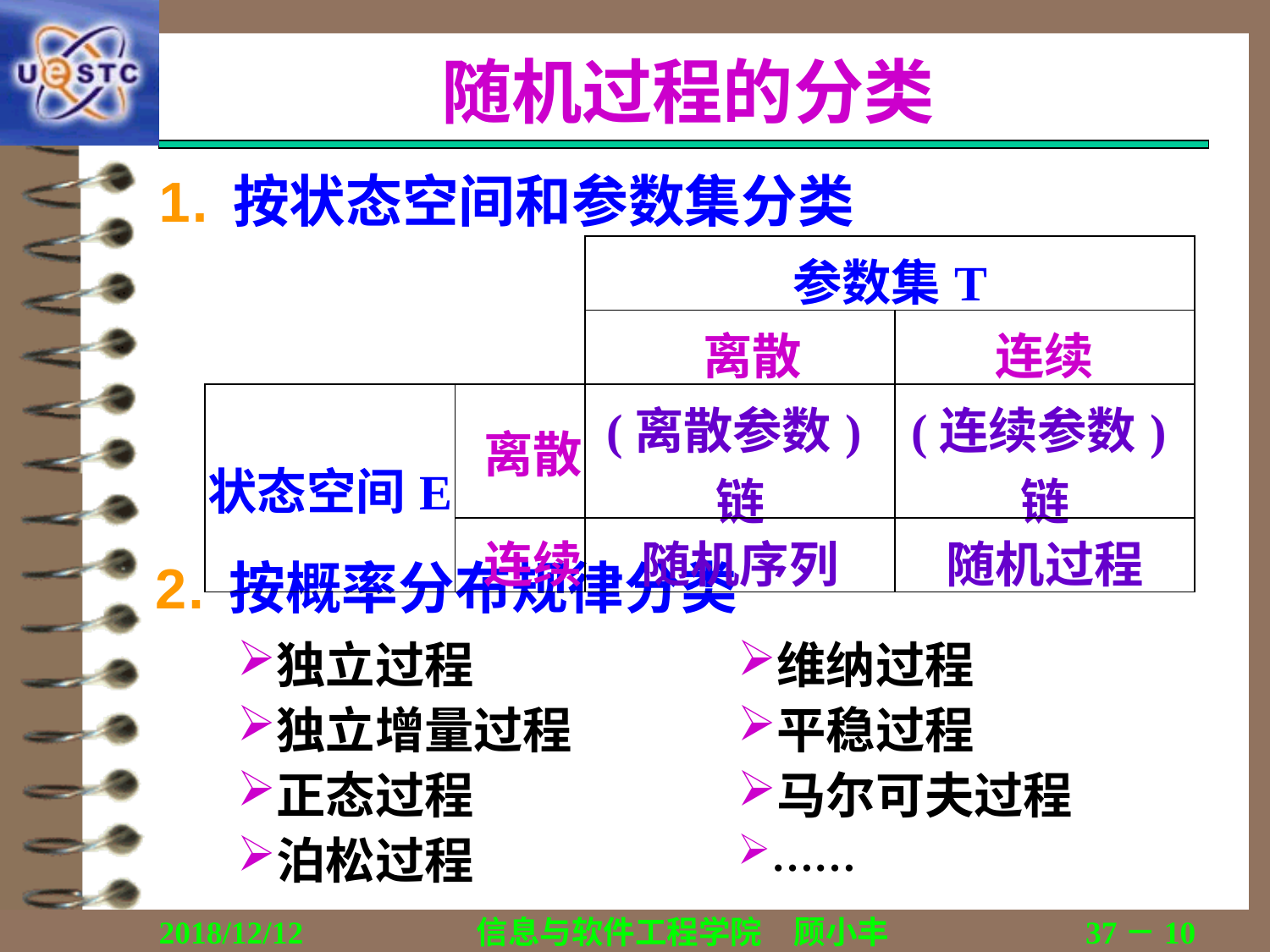

# 随机过程的分类
按状态空间和参数集分类
|  |  | 参数集T |  |
| --- | --- | --- | --- |
|  |  | 离散 | 连续 |
| 状态空间E | 离散 | (离散参数)链 | (连续参数)链 |
|  | 连续 | 随机序列 | 随机过程 |
按概率分布规律分类
独立过程
独立增量过程
正态过程
泊松过程
维纳过程
平稳过程
马尔可夫过程
……
2018/12/12
信息与软件工程学院　顾小丰
37－10